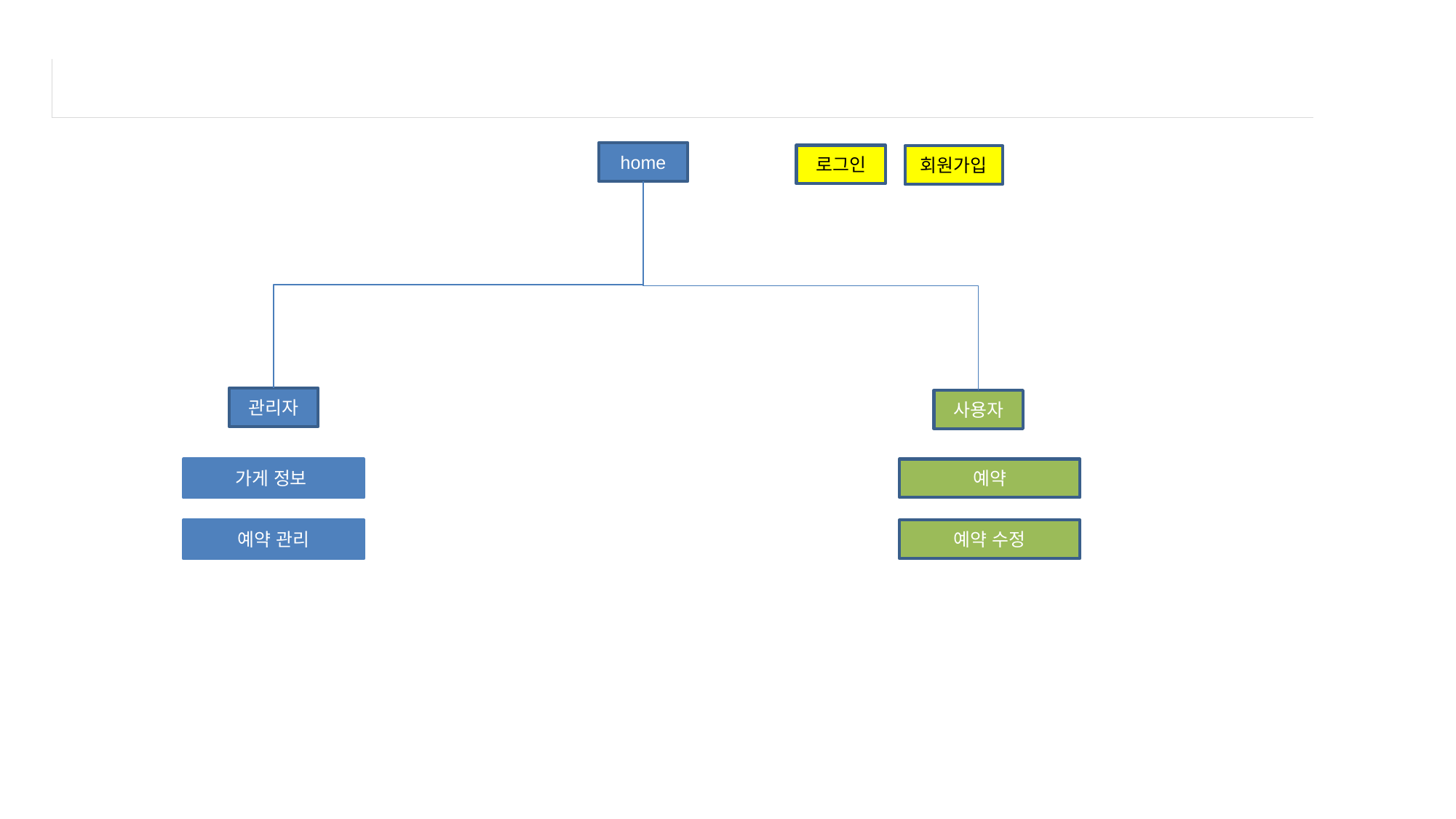

#
home
로그인
회원가입
관리자
사용자
가게 정보
예약
예약 관리
예약 수정